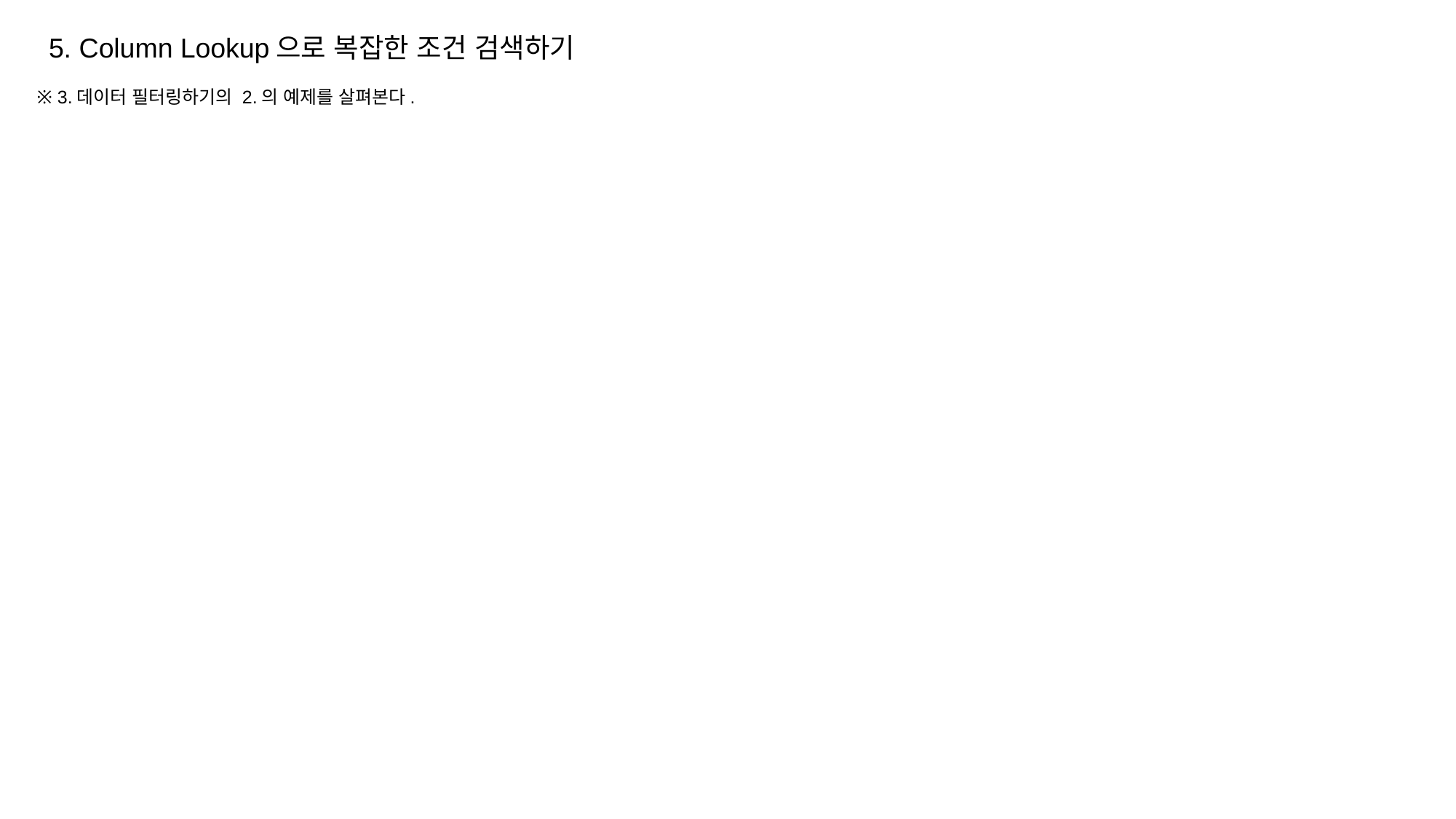

5. Column Lookup으로 복잡한 조건 검색하기
※ 3.데이터 필터링하기의 2.의 예제를 살펴본다.